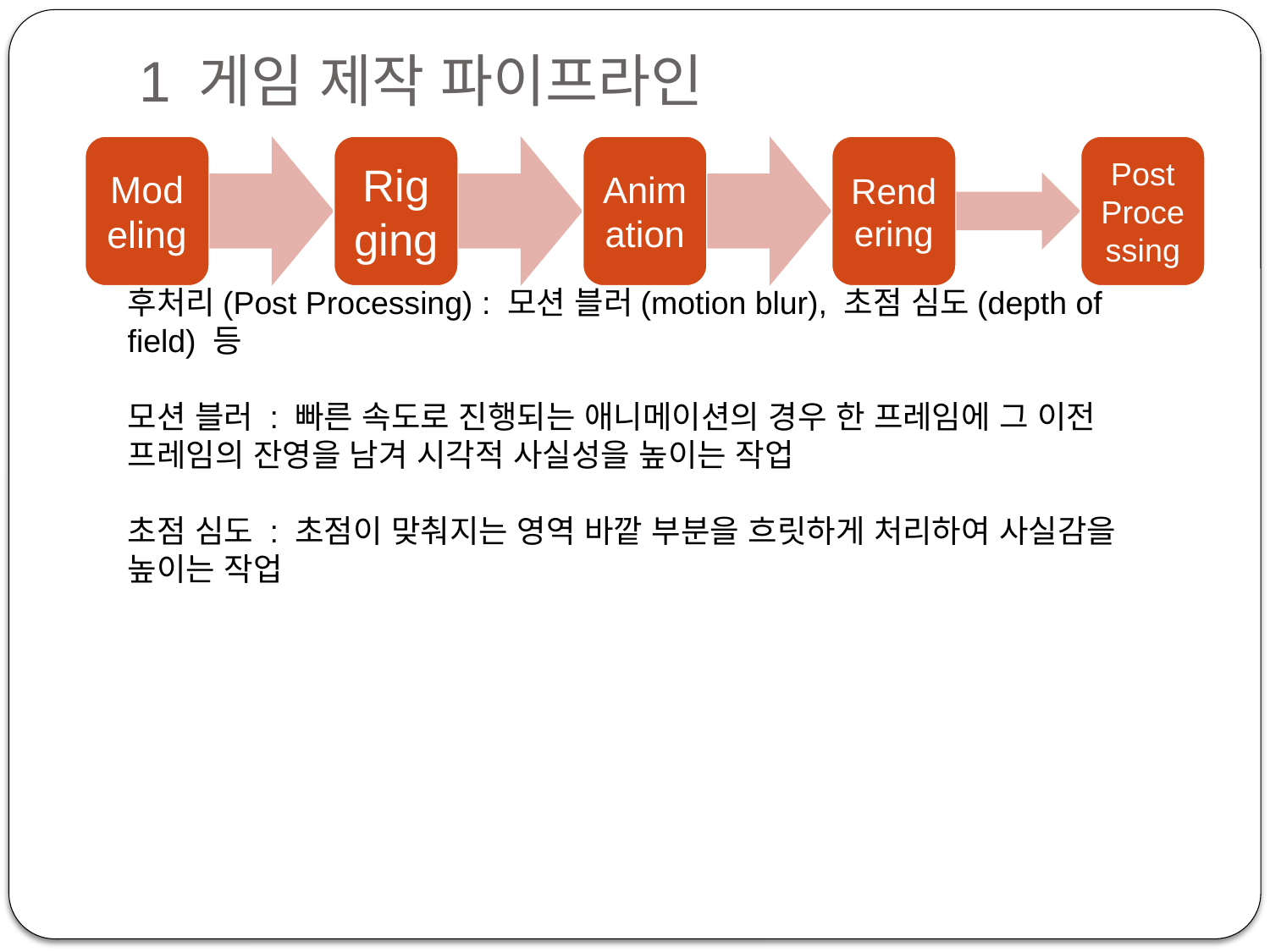

# 1 게임 제작 파이프라인
Modeling
Rigging
Animation
Rendering
Post Processing
후처리(Post Processing) : 모션 블러(motion blur), 초점 심도(depth of field) 등

모션 블러 : 빠른 속도로 진행되는 애니메이션의 경우 한 프레임에 그 이전 프레임의 잔영을 남겨 시각적 사실성을 높이는 작업

초점 심도 : 초점이 맞춰지는 영역 바깥 부분을 흐릿하게 처리하여 사실감을 높이는 작업